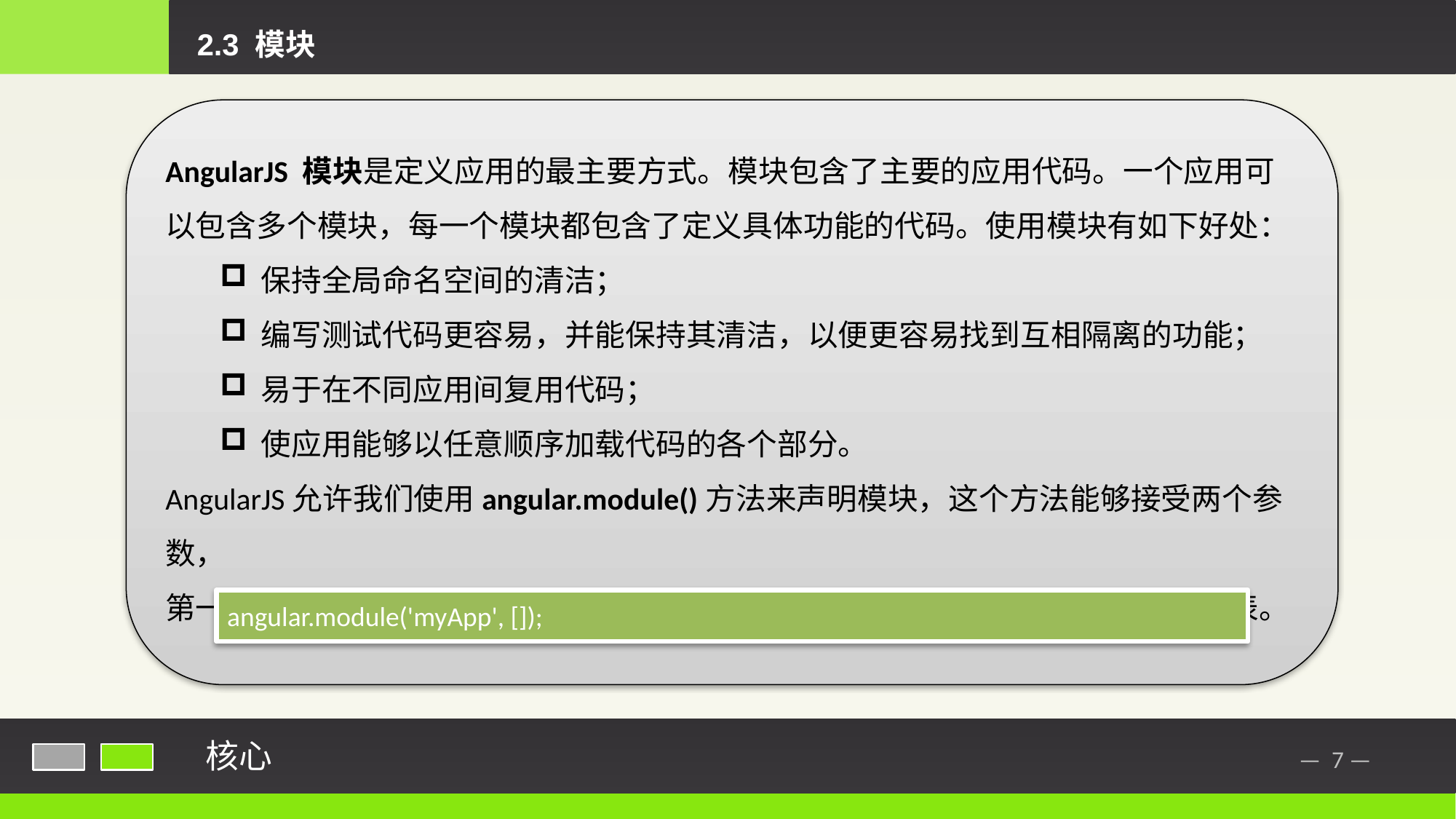

2.3 模块
AngularJS 模块是定义应用的最主要方式。模块包含了主要的应用代码。一个应用可以包含多个模块，每一个模块都包含了定义具体功能的代码。使用模块有如下好处：
保持全局命名空间的清洁；
编写测试代码更容易，并能保持其清洁，以便更容易找到互相隔离的功能；
易于在不同应用间复用代码；
使应用能够以任意顺序加载代码的各个部分。
AngularJS允许我们使用angular.module()方法来声明模块，这个方法能够接受两个参数，
第一个是模块的名称，第二个是依赖列表，也就是可以被注入到模块中的对象列表。
angular.module('myApp', []);